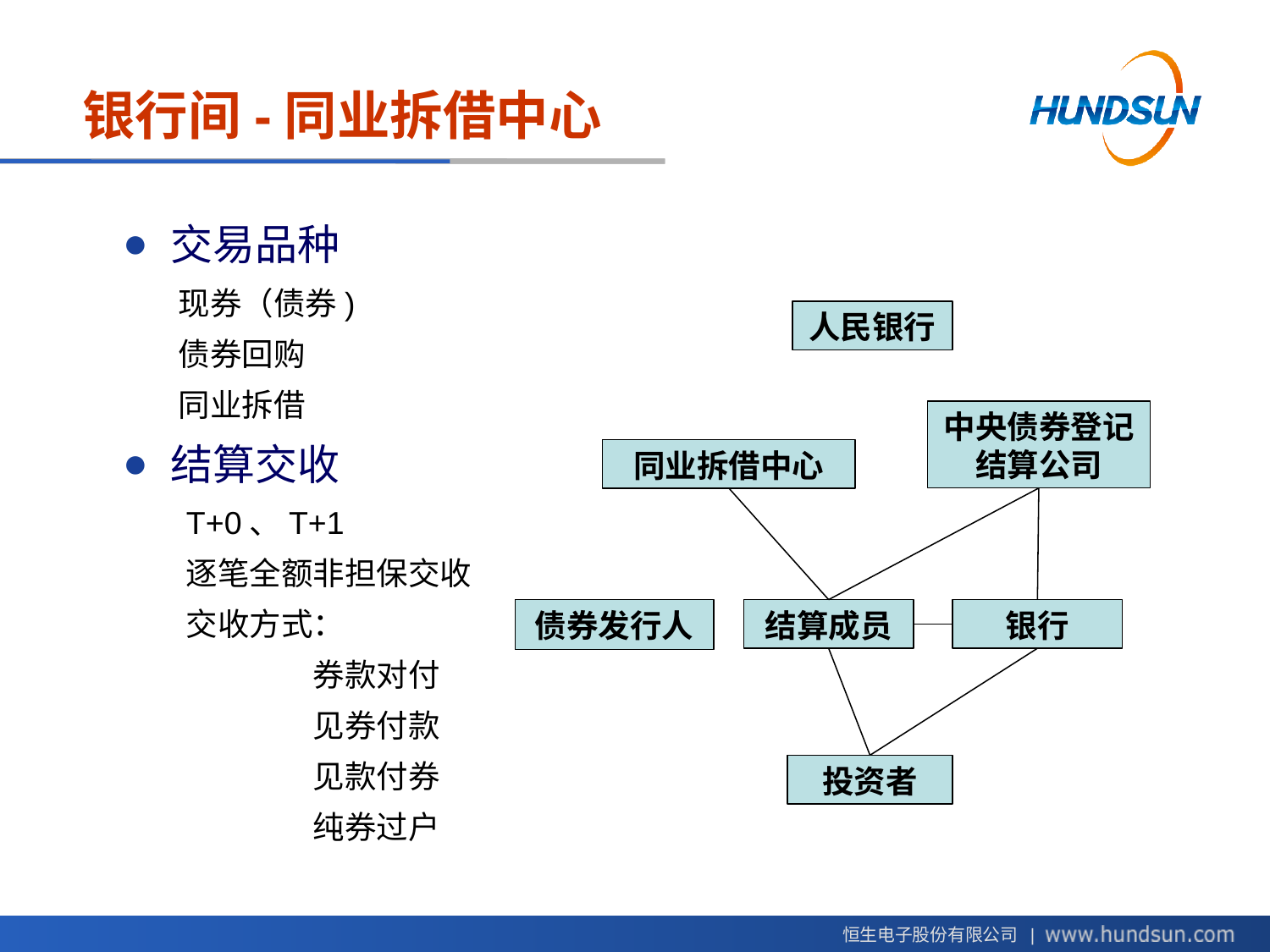

# 银行间-同业拆借中心
交易品种
现券（债券)
债券回购
同业拆借
结算交收
T+0、T+1
逐笔全额非担保交收
交收方式：
	券款对付
	见券付款
	见款付券
	纯券过户
人民银行
中央债券登记结算公司
同业拆借中心
债券发行人
结算成员
银行
投资者